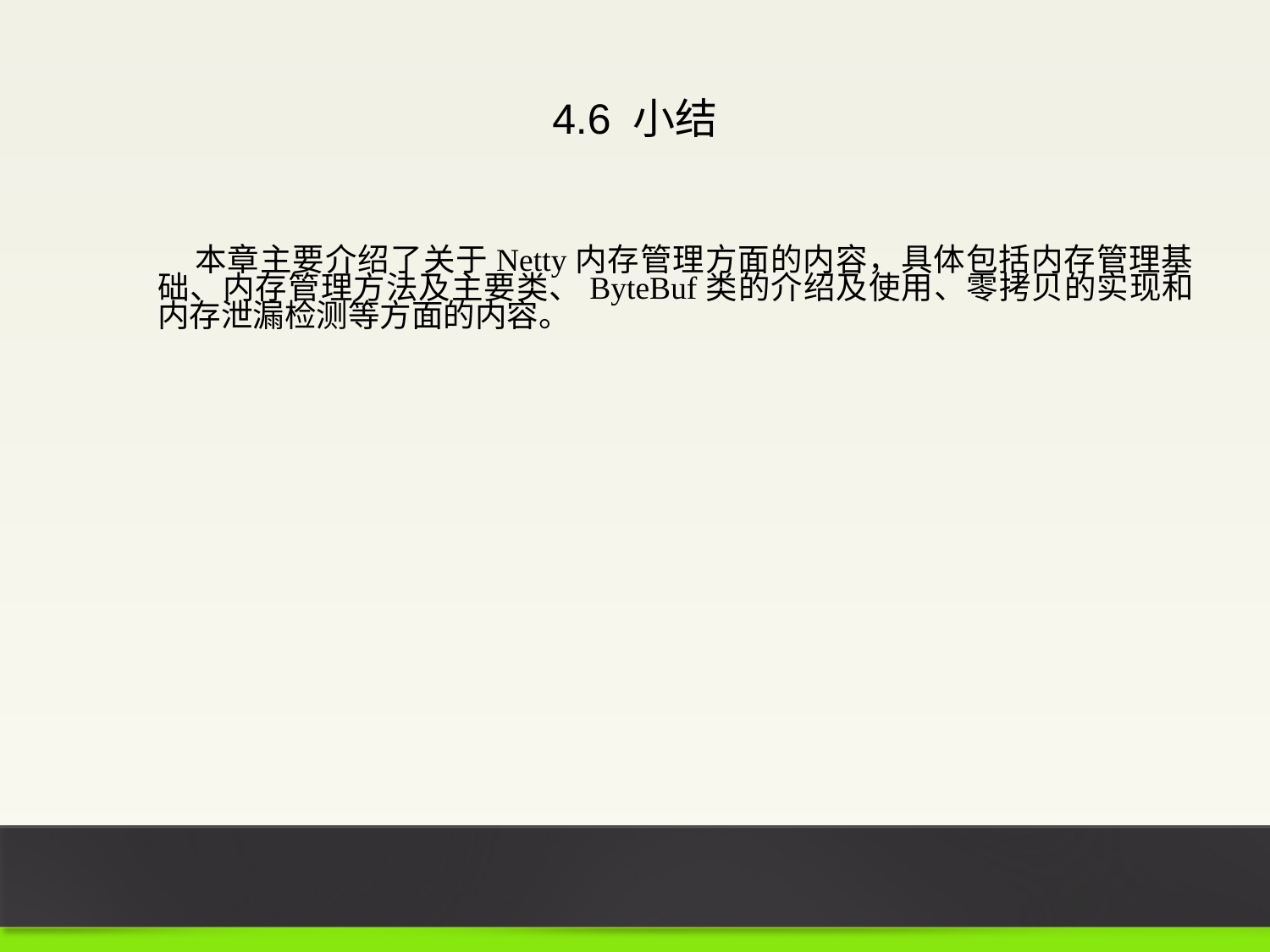

4.6 小结
本章主要介绍了关于Netty内存管理方面的内容，具体包括内存管理基础、内存管理方法及主要类、ByteBuf类的介绍及使用、零拷贝的实现和内存泄漏检测等方面的内容。